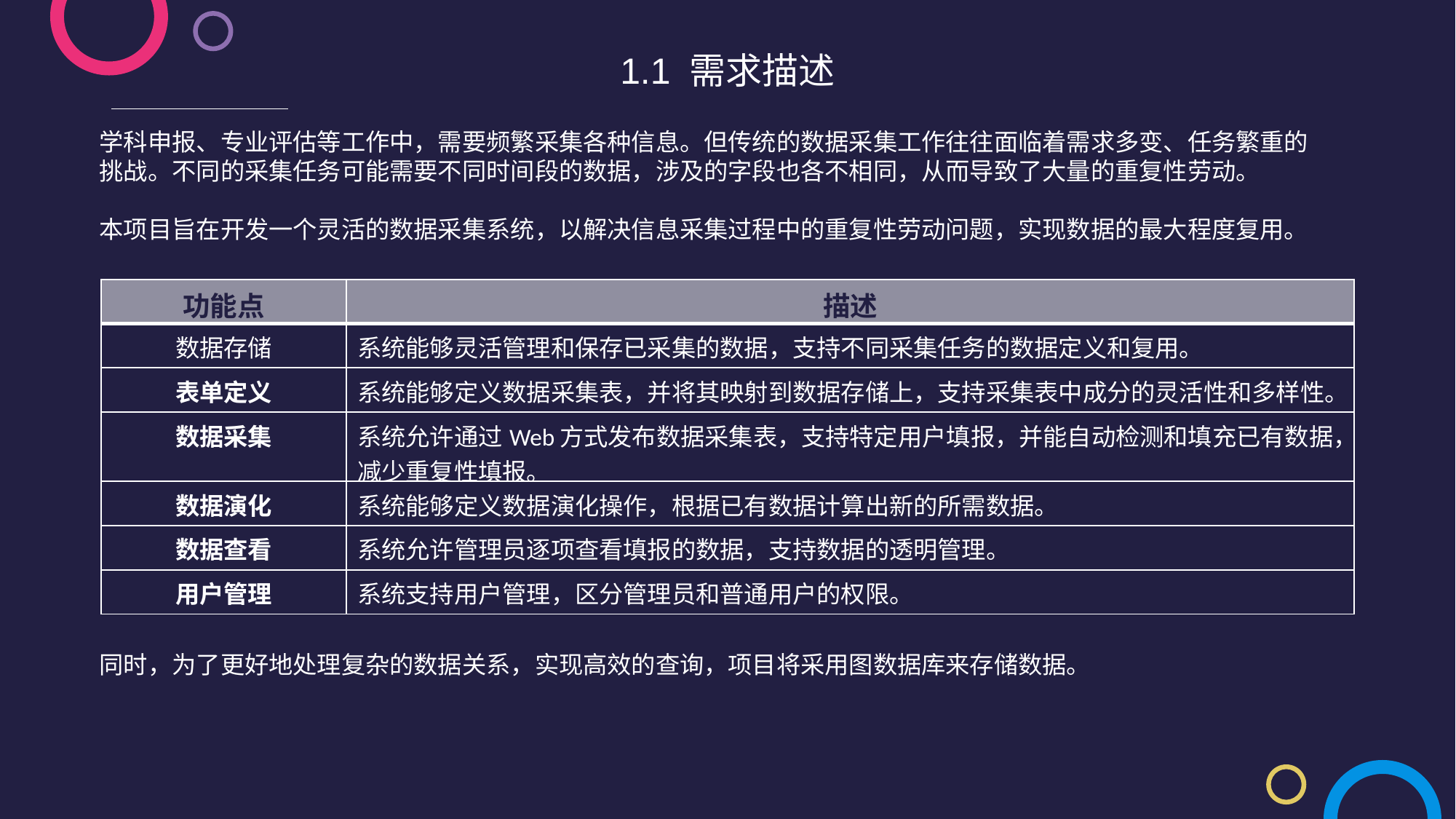

1.1 需求描述
学科申报、专业评估等工作中，需要频繁采集各种信息。但传统的数据采集工作往往面临着需求多变、任务繁重的挑战。不同的采集任务可能需要不同时间段的数据，涉及的字段也各不相同，从而导致了大量的重复性劳动。

本项目旨在开发一个灵活的数据采集系统，以解决信息采集过程中的重复性劳动问题，实现数据的最大程度复用。

同时，为了更好地处理复杂的数据关系，实现高效的查询，项目将采用图数据库来存储数据。
| 功能点 | 描述 |
| --- | --- |
| 数据存储 | 系统能够灵活管理和保存已采集的数据，支持不同采集任务的数据定义和复用。 |
| 表单定义 | 系统能够定义数据采集表，并将其映射到数据存储上，支持采集表中成分的灵活性和多样性。 |
| 数据采集 | 系统允许通过Web方式发布数据采集表，支持特定用户填报，并能自动检测和填充已有数据，减少重复性填报。 |
| 数据演化 | 系统能够定义数据演化操作，根据已有数据计算出新的所需数据。 |
| 数据查看 | 系统允许管理员逐项查看填报的数据，支持数据的透明管理。 |
| 用户管理 | 系统支持用户管理，区分管理员和普通用户的权限。 |